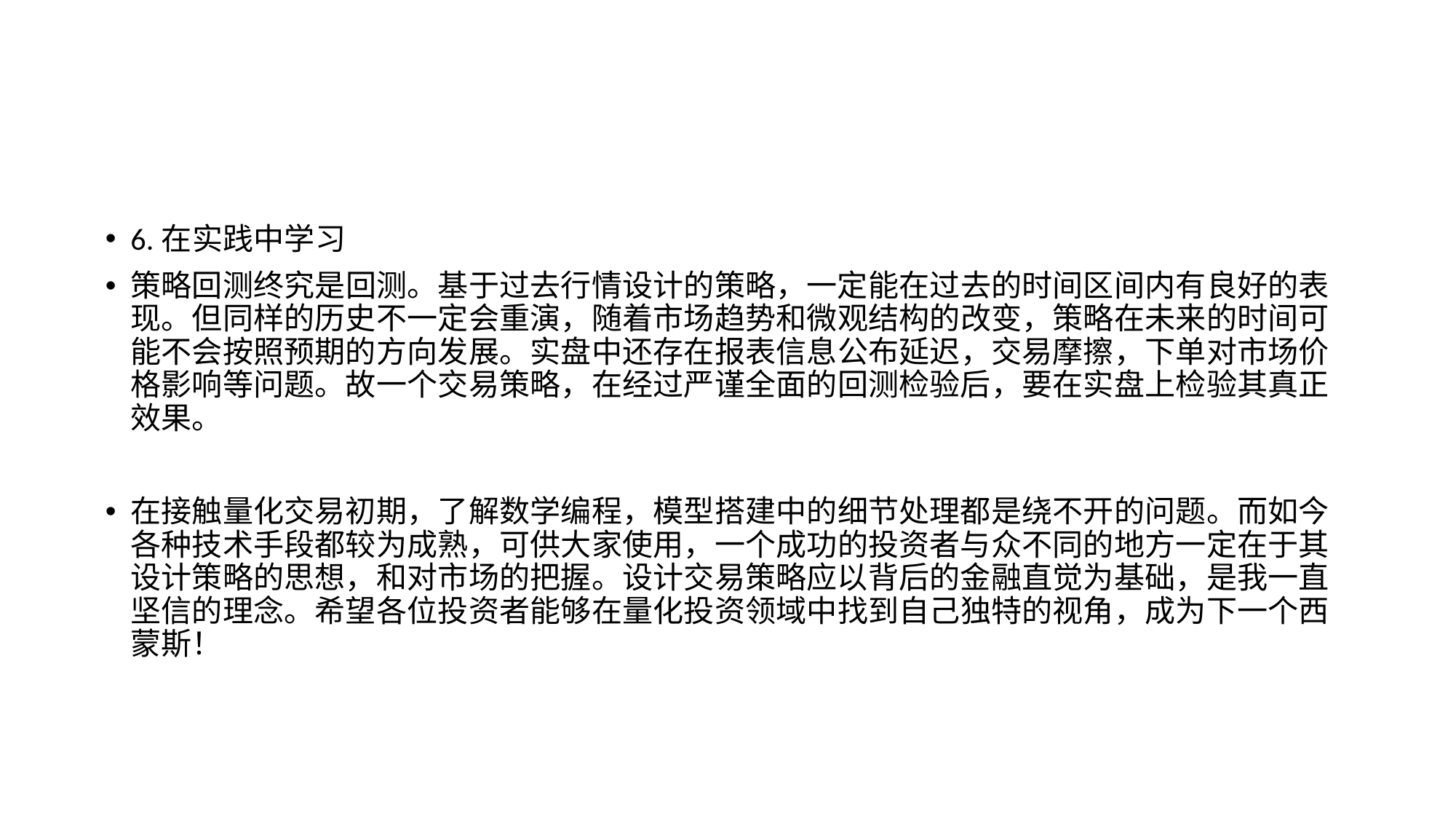

#
6.在实践中学习
策略回测终究是回测。基于过去行情设计的策略，一定能在过去的时间区间内有良好的表现。但同样的历史不一定会重演，随着市场趋势和微观结构的改变，策略在未来的时间可能不会按照预期的方向发展。实盘中还存在报表信息公布延迟，交易摩擦，下单对市场价格影响等问题。故一个交易策略，在经过严谨全面的回测检验后，要在实盘上检验其真正效果。

在接触量化交易初期，了解数学编程，模型搭建中的细节处理都是绕不开的问题。而如今各种技术手段都较为成熟，可供大家使用，一个成功的投资者与众不同的地方一定在于其设计策略的思想，和对市场的把握。设计交易策略应以背后的金融直觉为基础，是我一直坚信的理念。希望各位投资者能够在量化投资领域中找到自己独特的视角，成为下一个西蒙斯！